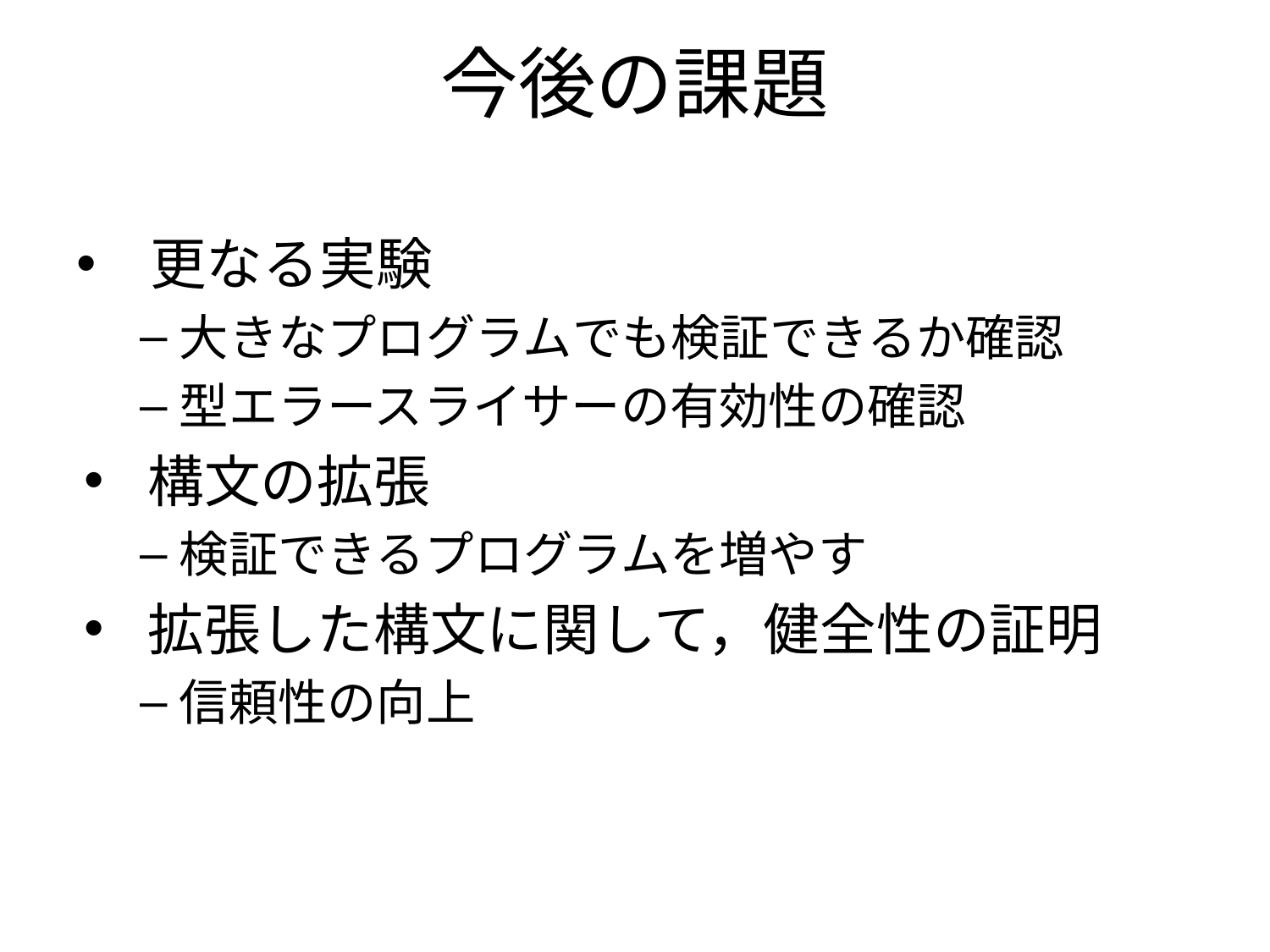

# 今後の課題
 更なる実験
大きなプログラムでも検証できるか確認
型エラースライサーの有効性の確認
構文の拡張
検証できるプログラムを増やす
拡張した構文に関して，健全性の証明
信頼性の向上